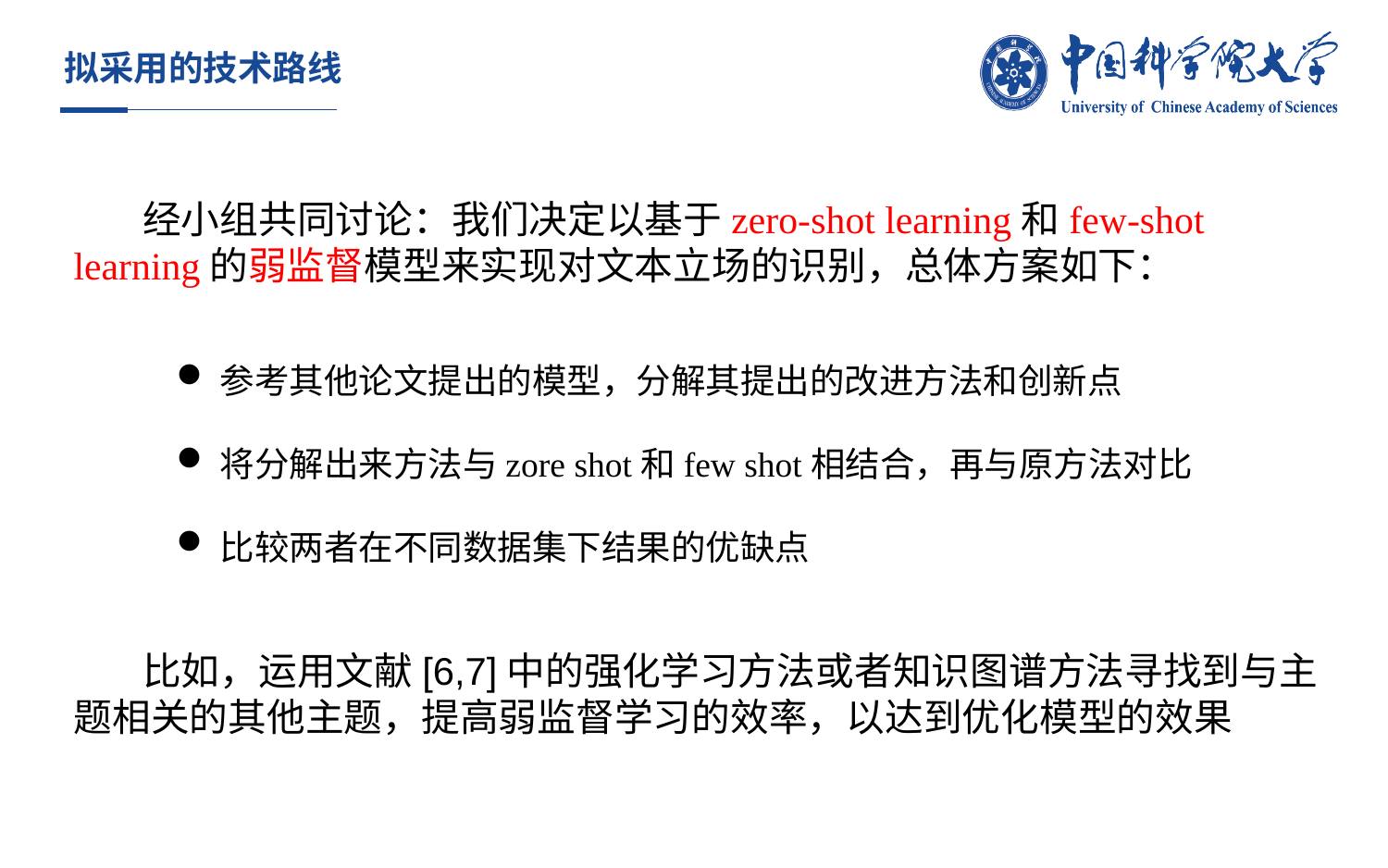

# 拟采用的技术路线
       经小组共同讨论：我们决定以基于zero-shot learning和few-shot learning的弱监督模型来实现对文本立场的识别，总体方案如下：
参考其他论文提出的模型，分解其提出的改进方法和创新点

将分解出来方法与zore shot和few shot相结合，再与原方法对比

比较两者在不同数据集下结果的优缺点
       比如，运用文献[6,7]中的强化学习方法或者知识图谱方法寻找到与主题相关的其他主题，提高弱监督学习的效率，以达到优化模型的效果